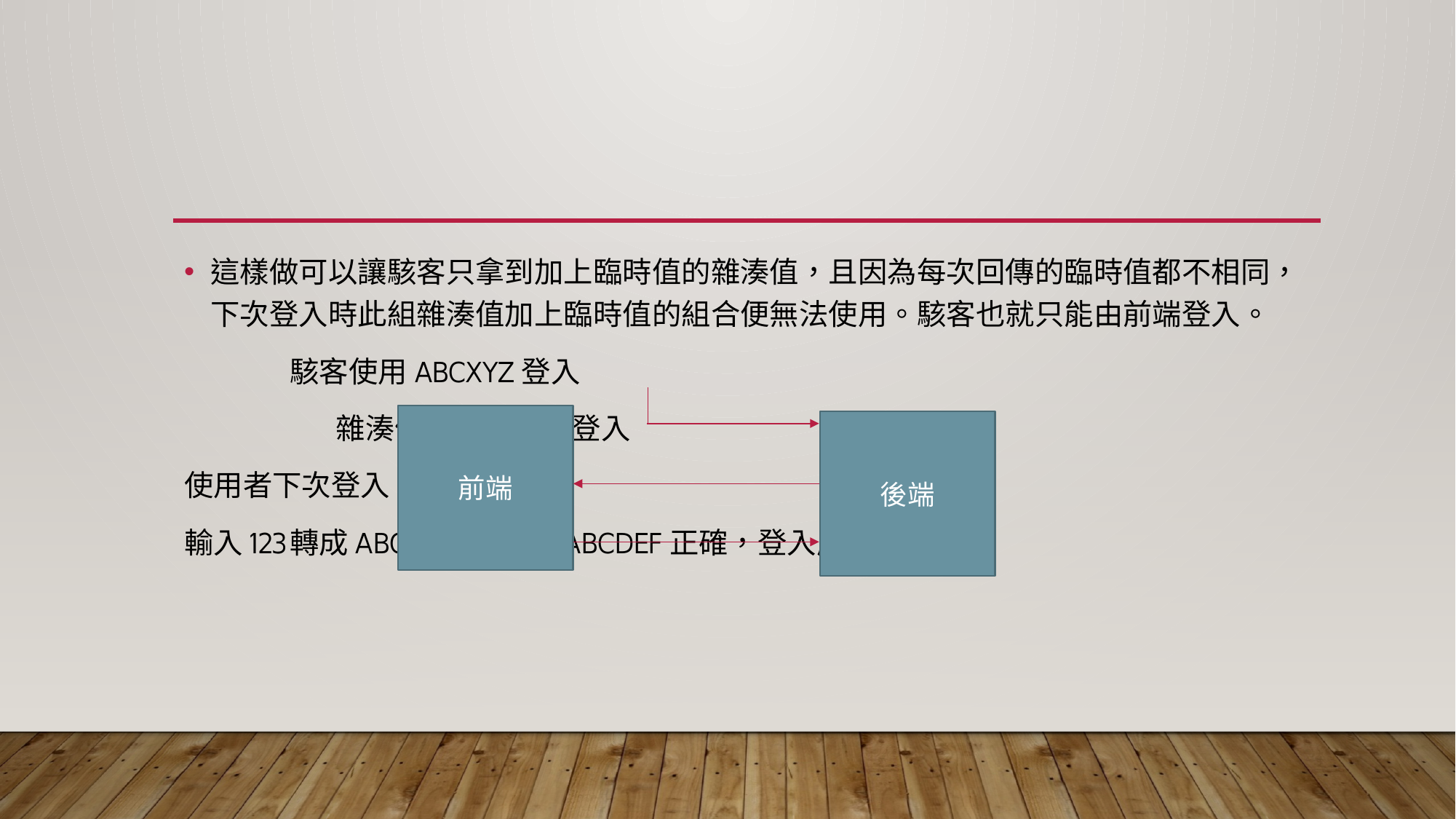

#
這樣做可以讓駭客只拿到加上臨時值的雜湊值，且因為每次回傳的臨時值都不相同，下次登入時此組雜湊值加上臨時值的組合便無法使用。駭客也就只能由前端登入。
			駭客使用ABCXYZ登入
							      雜湊值錯誤，無法登入
使用者下次登入			  回傳DEF
輸入123				轉成ABCDEF		       ABCDEF正確，登入成										功

前端
後端